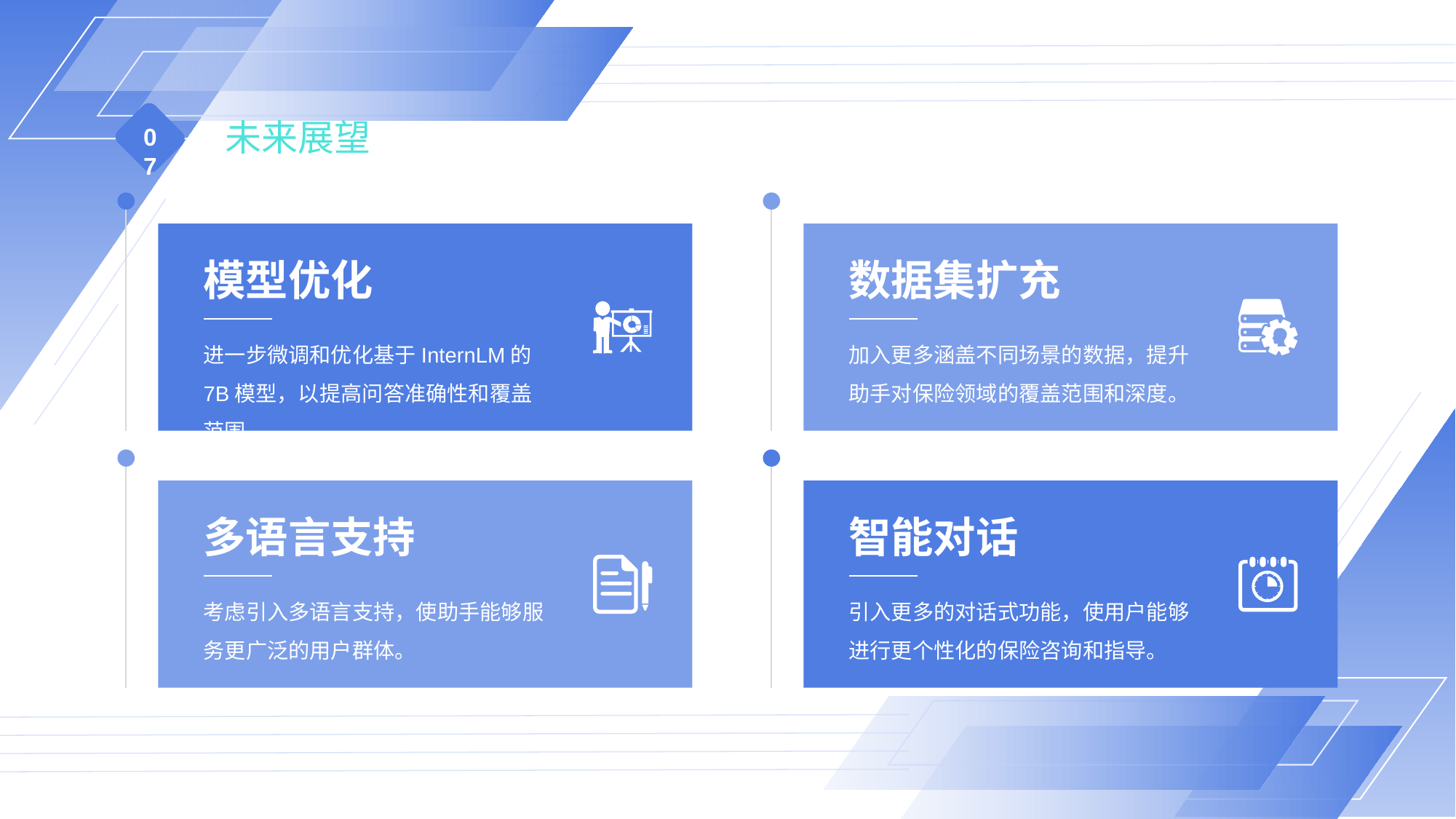

未来展望

07

模型优化
进一步微调和优化基于InternLM的7B模型，以提高问答准确性和覆盖范围。

数据集扩充
加入更多涵盖不同场景的数据，提升助手对保险领域的覆盖范围和深度。

多语言支持
考虑引入多语言支持，使助手能够服务更广泛的用户群体。

智能对话
引入更多的对话式功能，使用户能够进行更个性化的保险咨询和指导。